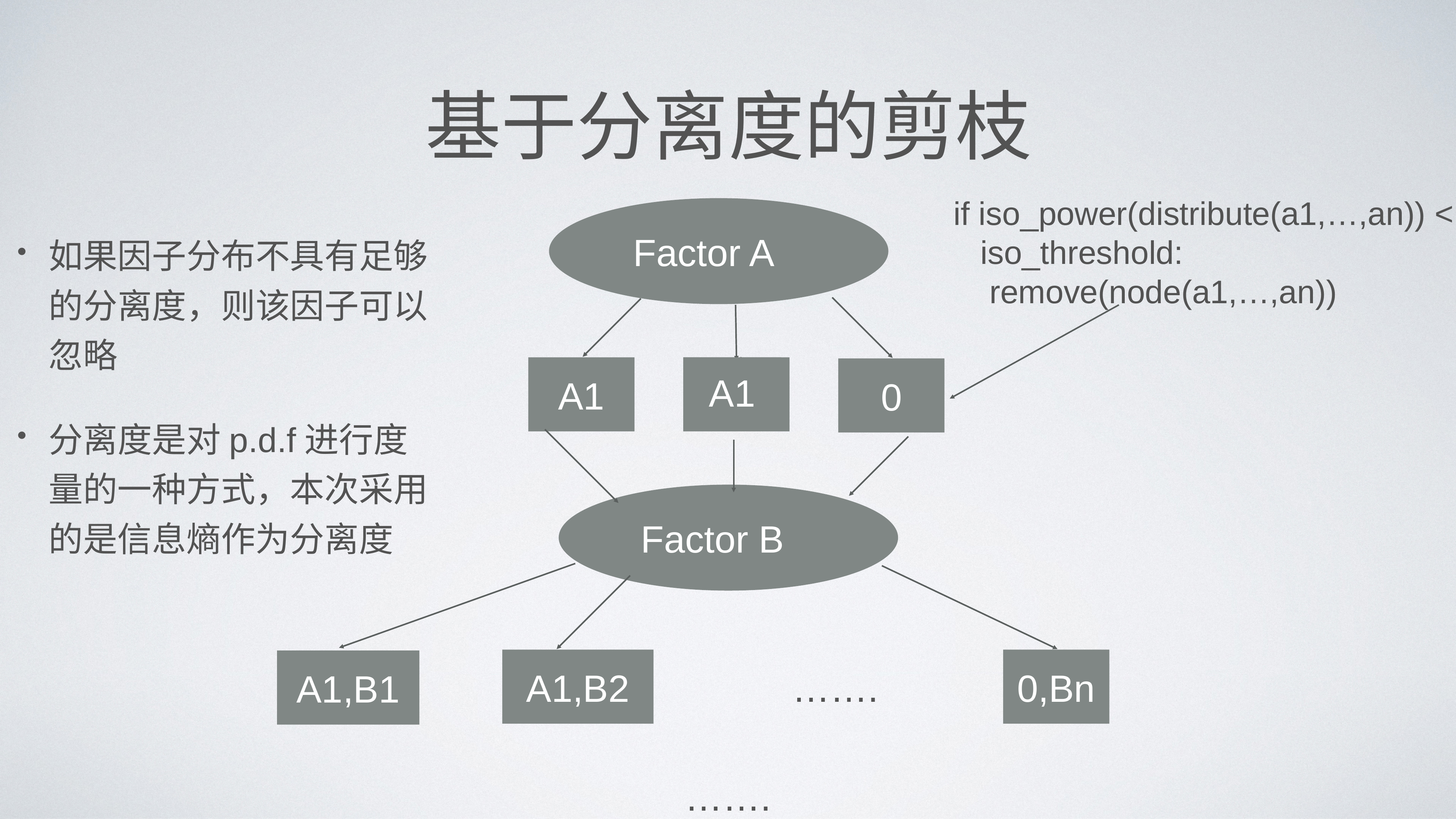

# 基于分离度的剪枝
if iso_power(distribute(a1,…,an)) <
   iso_threshold:
    remove(node(a1,…,an))
Factor A
如果因子分布不具有足够的分离度，则该因子可以忽略
分离度是对p.d.f进行度量的一种方式，本次采用的是信息熵作为分离度

A1
A2

A1
0

Factor B

A1,B2
0,Bn
A1,B1
…….
…….